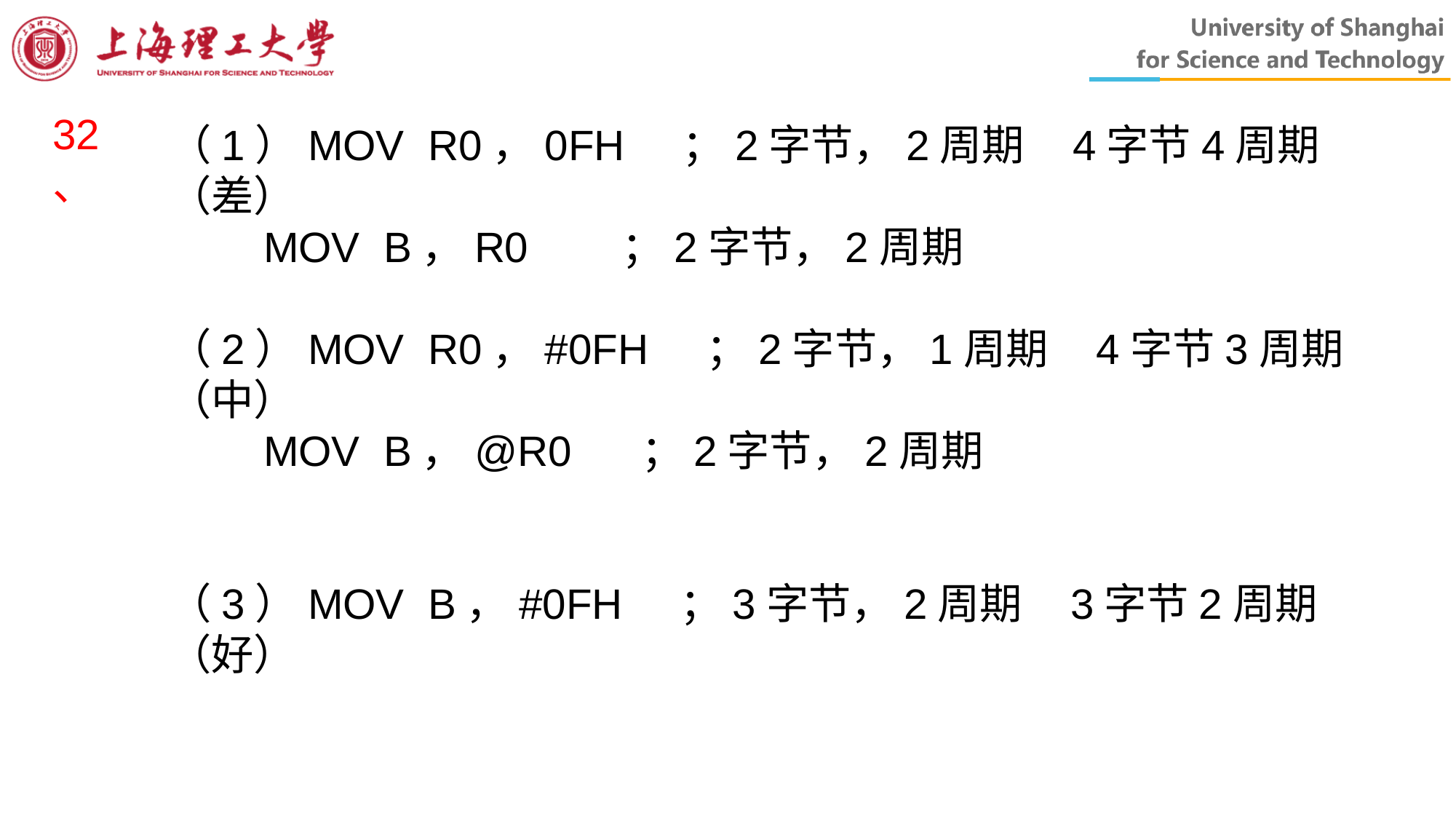

32、
（1）MOV  R0，0FH    ；2字节，2周期    4字节4周期（差）
        MOV  B，R0       ；2字节，2周期

（2）MOV  R0，#0FH    ；2字节，1周期    4字节3周期（中）
        MOV  B，@R0     ；2字节，2周期

（3）MOV  B，#0FH    ；3字节，2周期    3字节2周期（好）